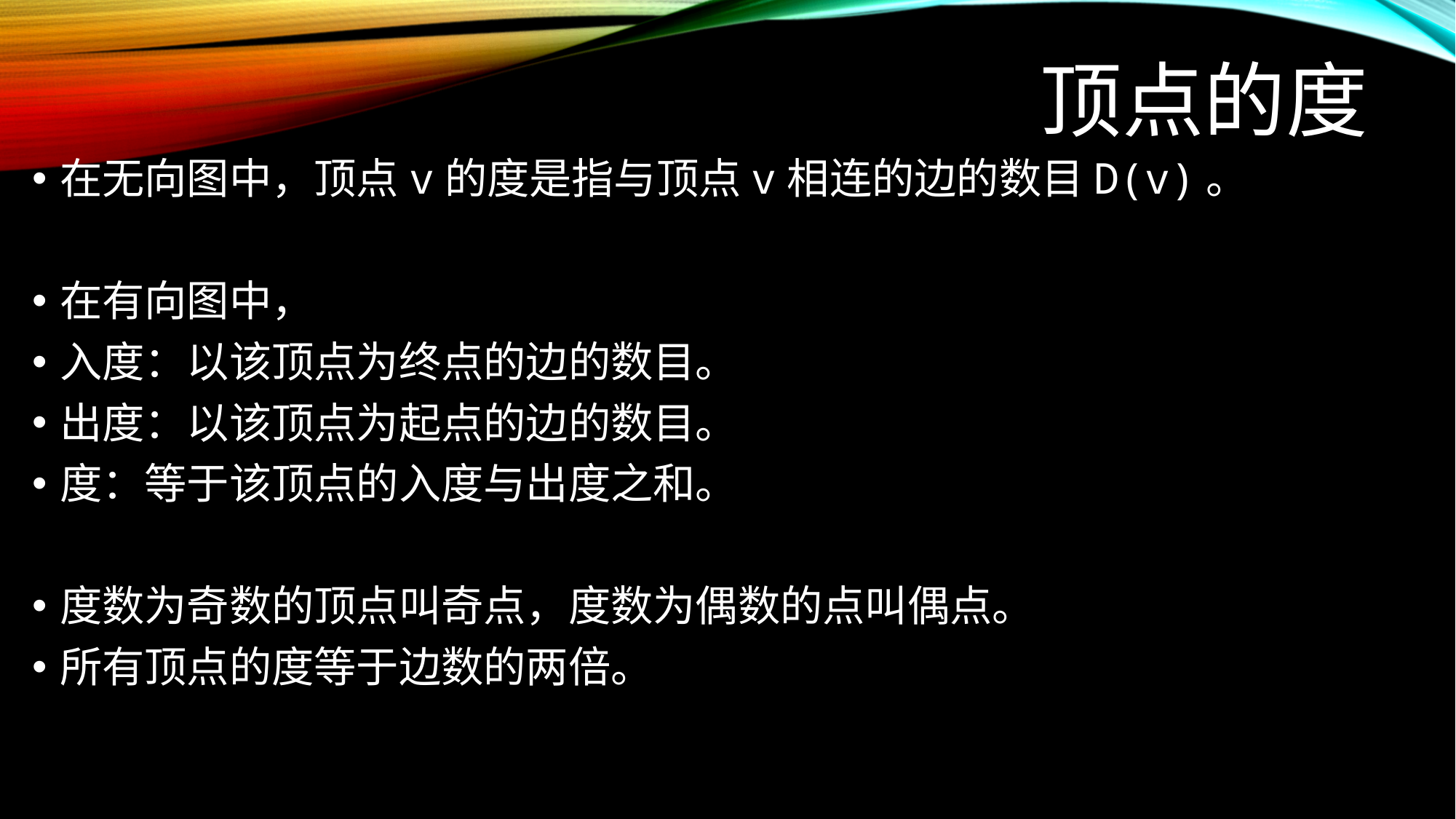

# 顶点的度
在无向图中，顶点v的度是指与顶点v相连的边的数目D(v)。

在有向图中，
入度：以该顶点为终点的边的数目。
出度：以该顶点为起点的边的数目。
度：等于该顶点的入度与出度之和。

度数为奇数的顶点叫奇点，度数为偶数的点叫偶点。
所有顶点的度等于边数的两倍。